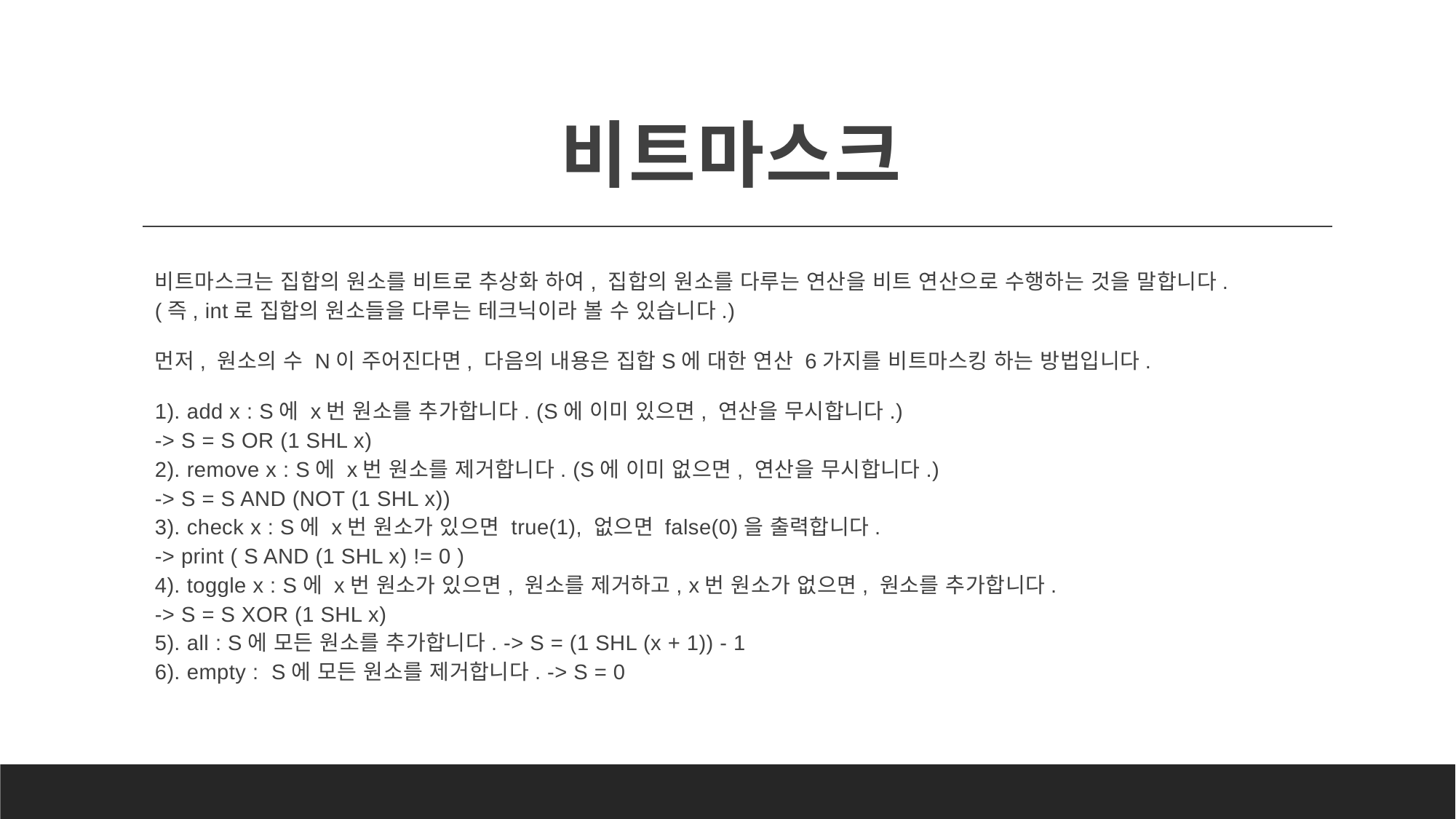

# 비트마스크
비트마스크는 집합의 원소를 비트로 추상화 하여, 집합의 원소를 다루는 연산을 비트 연산으로 수행하는 것을 말합니다.
(즉, int로 집합의 원소들을 다루는 테크닉이라 볼 수 있습니다.)
먼저, 원소의 수 N이 주어진다면, 다음의 내용은 집합S에 대한 연산 6가지를 비트마스킹 하는 방법입니다.
1). add x : S에 x번 원소를 추가합니다. (S에 이미 있으면, 연산을 무시합니다.)
-> S = S OR (1 SHL x)
2). remove x : S에 x번 원소를 제거합니다. (S에 이미 없으면, 연산을 무시합니다.)
-> S = S AND (NOT (1 SHL x))
3). check x : S에 x번 원소가 있으면 true(1), 없으면 false(0)을 출력합니다.
-> print ( S AND (1 SHL x) != 0 )
4). toggle x : S에 x번 원소가 있으면, 원소를 제거하고, x번 원소가 없으면, 원소를 추가합니다.
-> S = S XOR (1 SHL x)
5). all : S에 모든 원소를 추가합니다. -> S = (1 SHL (x + 1)) - 1
6). empty :  S에 모든 원소를 제거합니다. -> S = 0